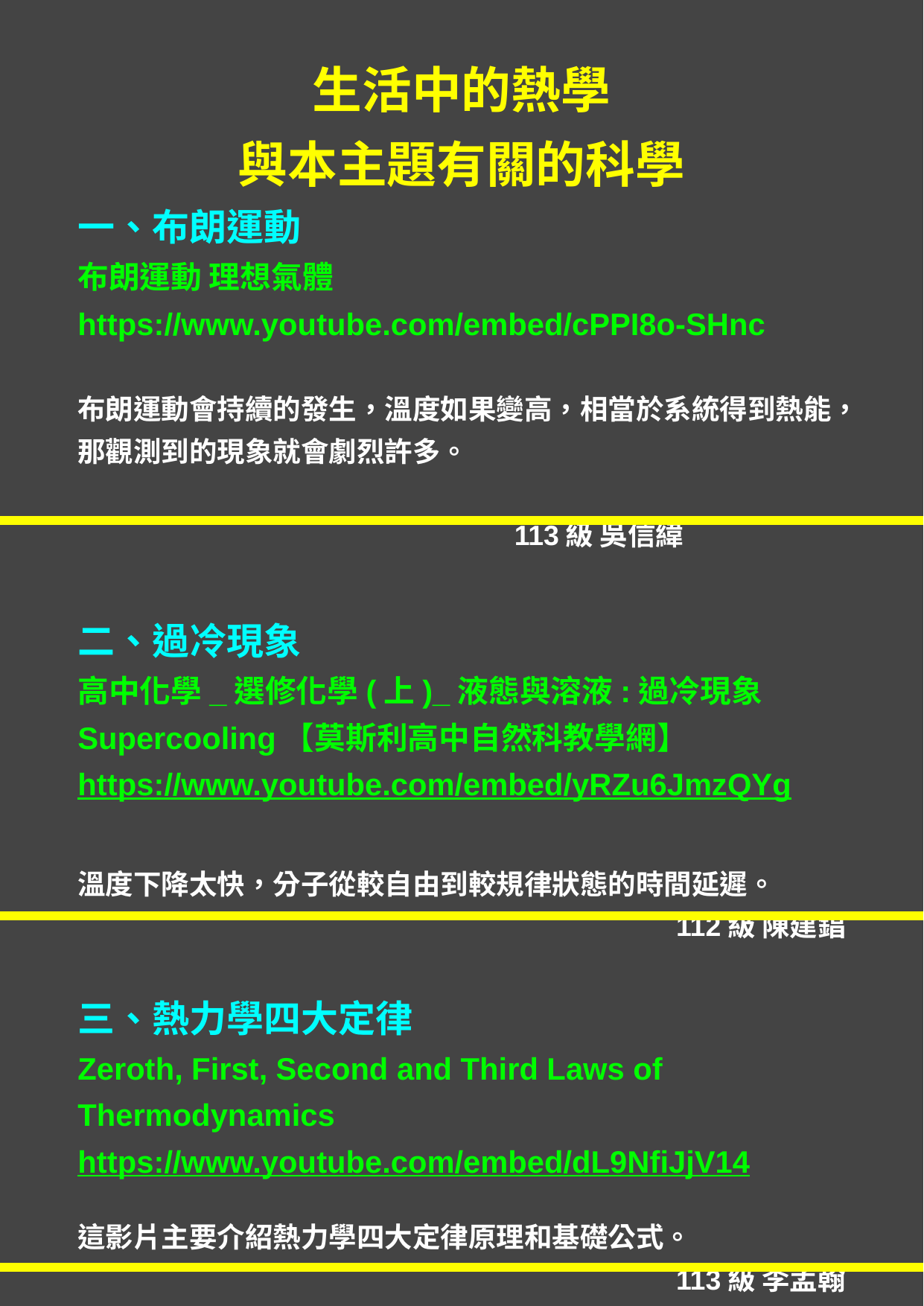

生活中的熱學
與本主題有關的科學
一、布朗運動
布朗運動 理想氣體
https://www.youtube.com/embed/cPPI8o-SHnc

布朗運動會持續的發生，溫度如果變高，相當於系統得到熱能，那觀測到的現象就會劇烈許多。
									             113級 吳信緯

二、過冷現象
高中化學_選修化學(上)_液態與溶液:過冷現象Supercooling【莫斯利高中自然科教學網】
https://www.youtube.com/embed/yRZu6JmzQYg

溫度下降太快，分子從較自由到較規律狀態的時間延遲。
 112級 陳建錩

三、熱力學四大定律
Zeroth, First, Second and Third Laws of Thermodynamics
https://www.youtube.com/embed/dL9NfiJjV14

這影片主要介紹熱力學四大定律原理和基礎公式。
113級 李孟翰